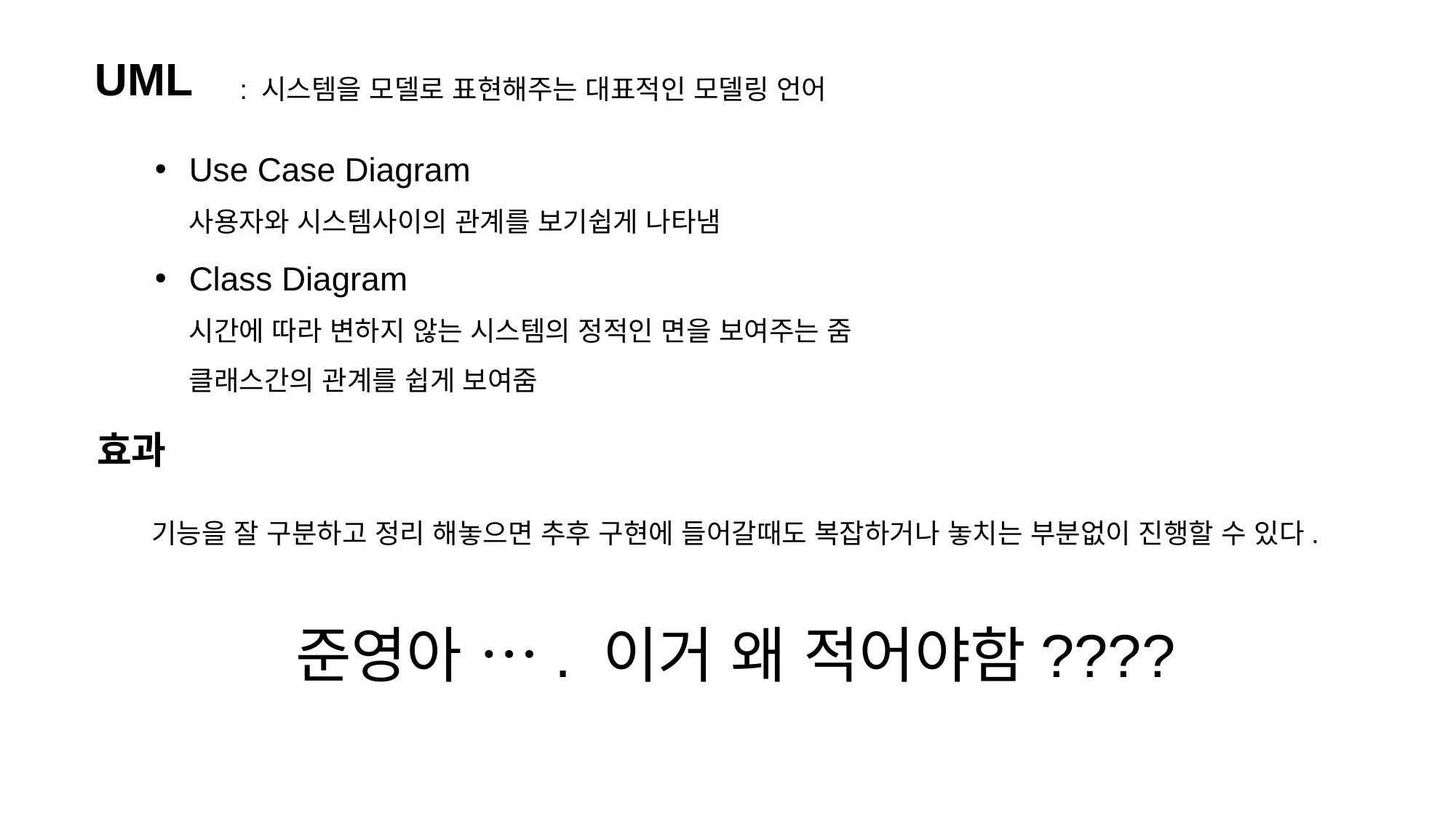

UML
: 시스템을 모델로 표현해주는 대표적인 모델링 언어
Use Case Diagram
사용자와 시스템사이의 관계를 보기쉽게 나타냄
Class Diagram
시간에 따라 변하지 않는 시스템의 정적인 면을 보여주는 줌
클래스간의 관계를 쉽게 보여줌
효과
기능을 잘 구분하고 정리 해놓으면 추후 구현에 들어갈때도 복잡하거나 놓치는 부분없이 진행할 수 있다.
준영아 …. 이거 왜 적어야함????